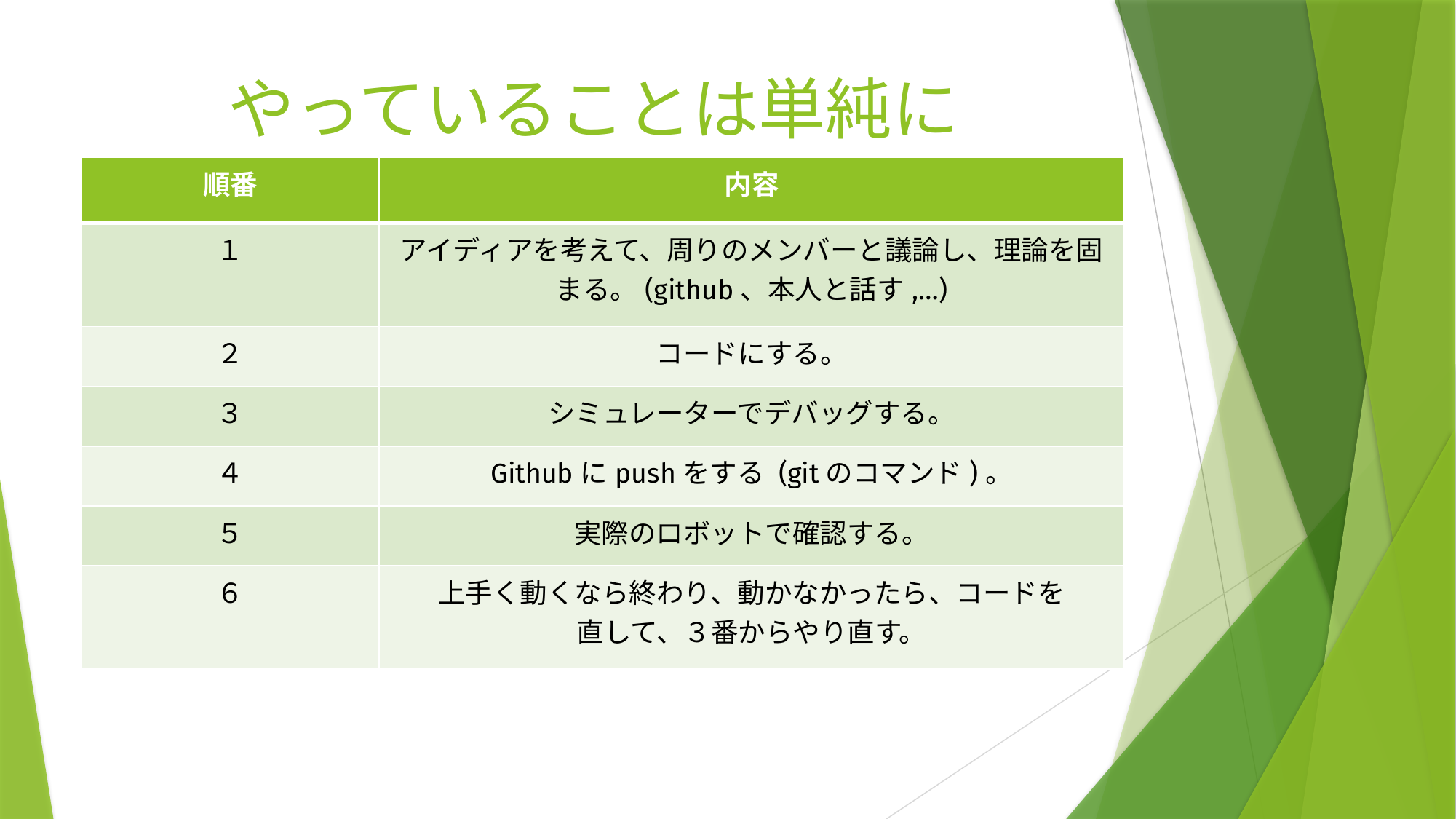

# やっていることは単純に
| 順番 | 内容 |
| --- | --- |
| １ | アイディアを考えて、周りのメンバーと議論し、理論を固まる。(github、本人と話す,…) |
| ２ | コードにする。 |
| ３ | シミュレーターでデバッグする。 |
| ４ | Githubにpushをする (gitのコマンド)。 |
| ５ | 実際のロボットで確認する。 |
| ６ | 上手く動くなら終わり、動かなかったら、コードを 直して、３番からやり直す。 |